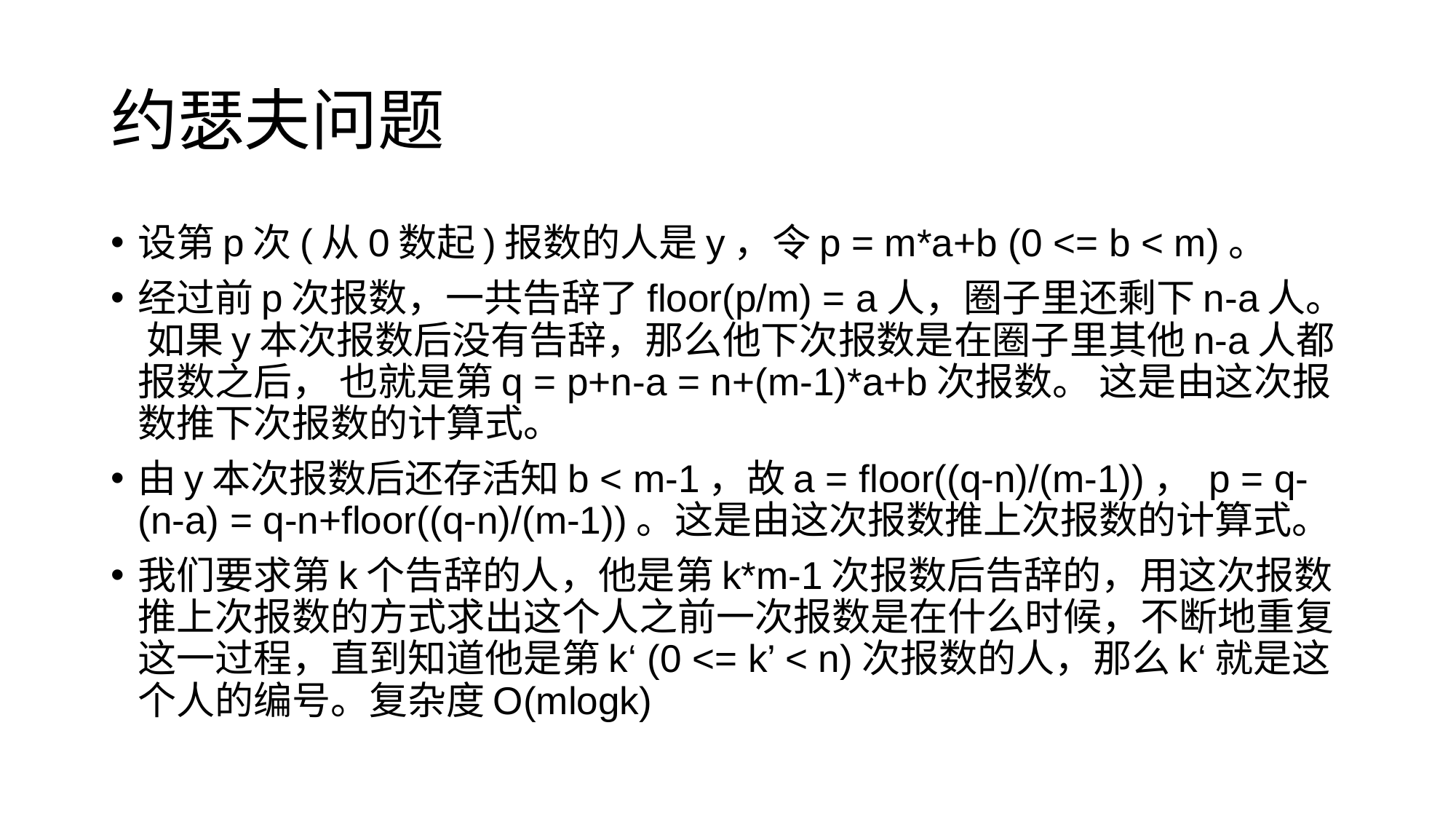

# 约瑟夫问题
设第p次(从0数起)报数的人是y，令p = m*a+b (0 <= b < m)。
经过前p次报数，一共告辞了floor(p/m) = a人，圈子里还剩下n-a人。 如果y本次报数后没有告辞，那么他下次报数是在圈子里其他n-a人都报数之后， 也就是第q = p+n-a = n+(m-1)*a+b次报数。 这是由这次报数推下次报数的计算式。
由y本次报数后还存活知b < m-1，故a = floor((q-n)/(m-1))， p = q-(n-a) = q-n+floor((q-n)/(m-1))。这是由这次报数推上次报数的计算式。
我们要求第k个告辞的人，他是第k*m-1次报数后告辞的，用这次报数推上次报数的方式求出这个人之前一次报数是在什么时候，不断地重复这一过程，直到知道他是第k‘ (0 <= k’ < n)次报数的人，那么k‘就是这个人的编号。复杂度O(mlogk)